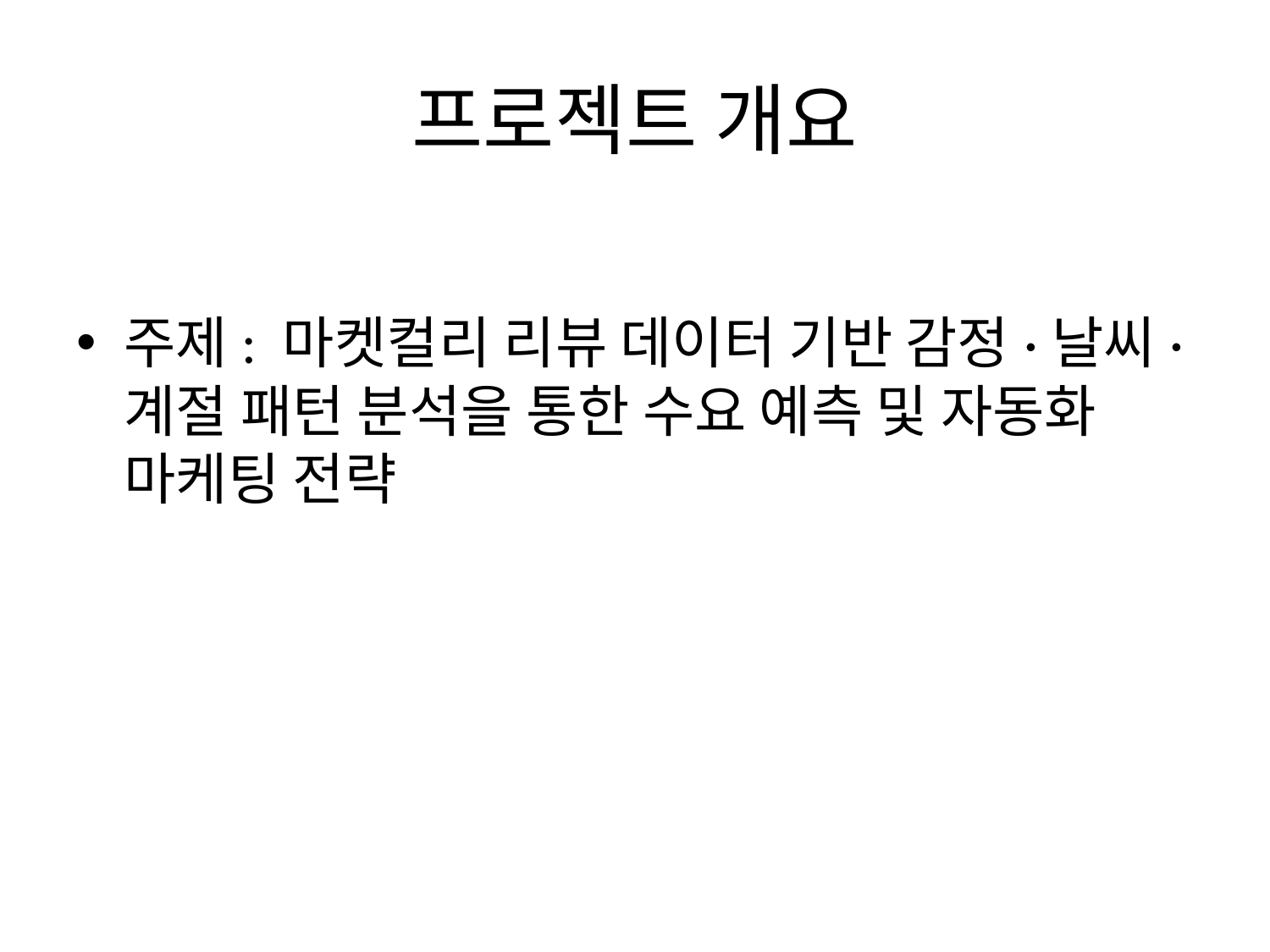

# 프로젝트 개요

주제: 마켓컬리 리뷰 데이터 기반 감정·날씨·계절 패턴 분석을 통한 수요 예측 및 자동화 마케팅 전략